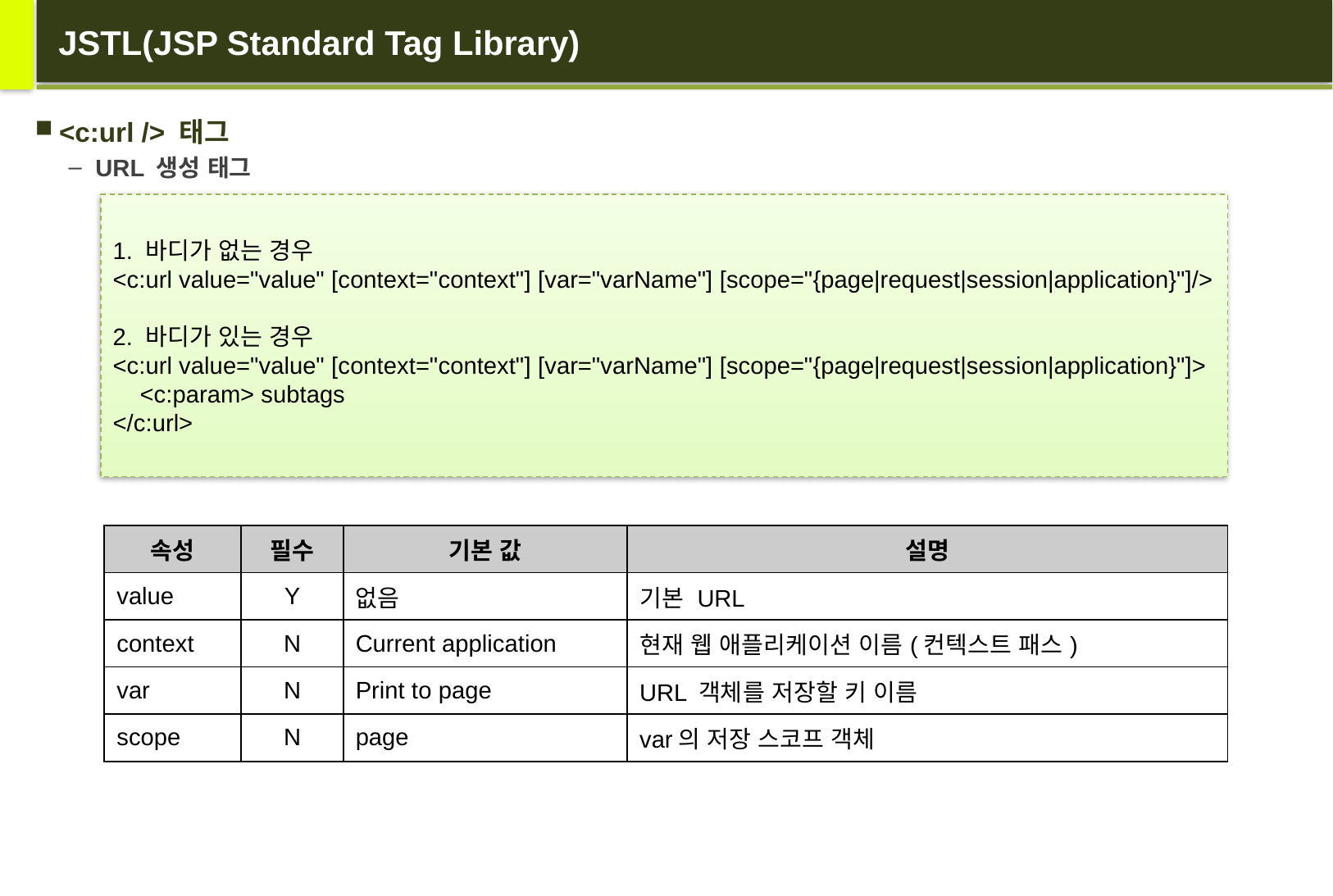

# JSTL(JSP Standard Tag Library)
<c:url /> 태그
URL 생성 태그

1. 바디가 없는 경우
<c:url value="value" [context="context"] [var="varName"] [scope="{page|request|session|application}"]/>

2. 바디가 있는 경우
<c:url value="value" [context="context"] [var="varName"] [scope="{page|request|session|application}"]>
    <c:param> subtags
</c:url>
| 속성 | 필수 | 기본 값 | 설명 |
| --- | --- | --- | --- |
| value | Y | 없음 | 기본 URL |
| context | N | Current application | 현재 웹 애플리케이션 이름(컨텍스트 패스) |
| var | N | Print to page | URL 객체를 저장할 키 이름 |
| scope | N | page | var의 저장 스코프 객체 |